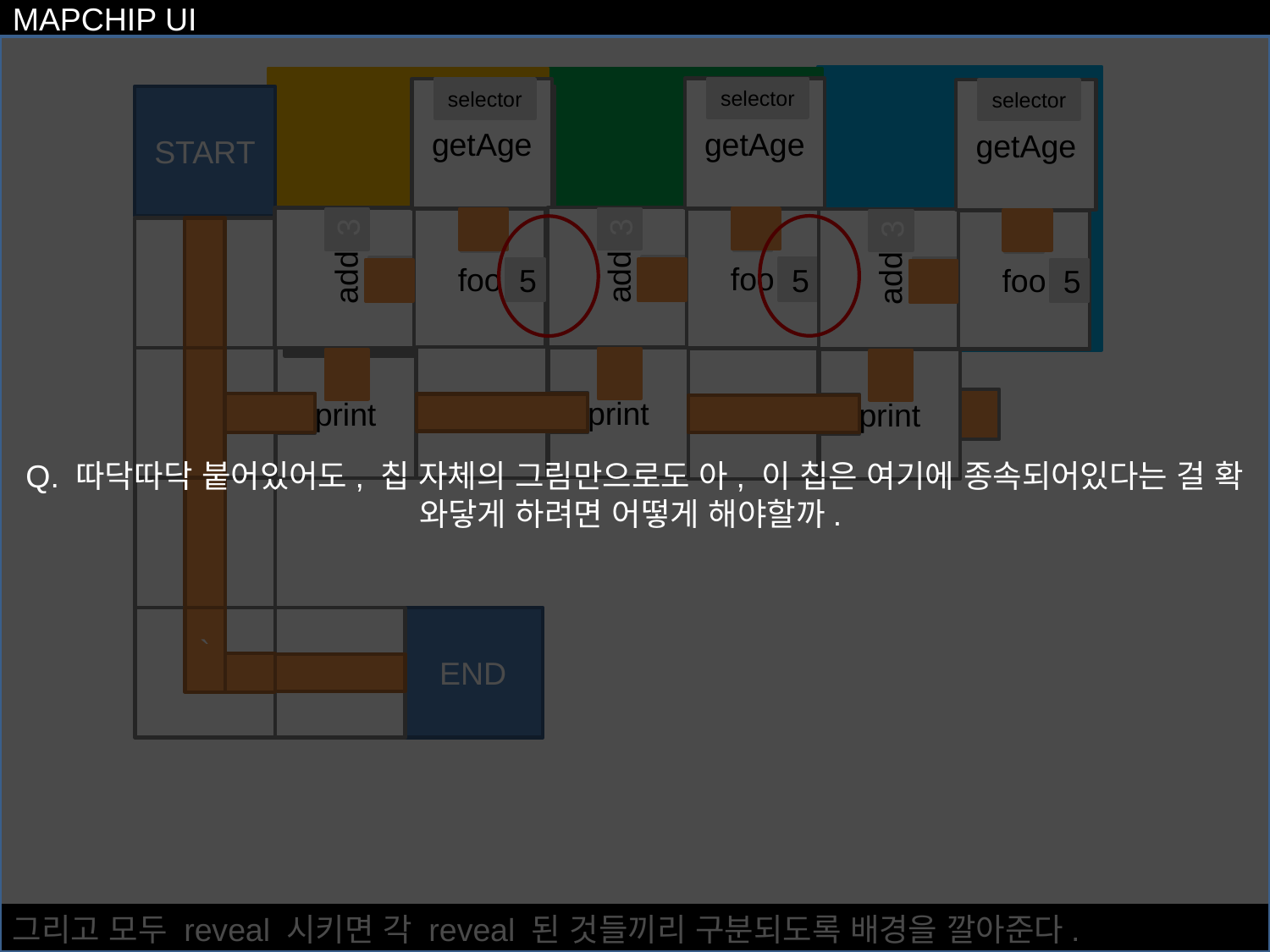

MAPCHIP UI
Q. 따닥따닥 붙어있어도, 칩 자체의 그림만으로도 아, 이 칩은 여기에 종속되어있다는 걸 확 와닿게 하려면 어떻게 해야할까.

getAge
selector

getAge
selector

getAge
selector

START

foo

5

foo

5

foo

5

add
3
5

add
3
5

add
3
5

print

print

print

3

END

`

그리고 모두 reveal 시키면 각 reveal 된 것들끼리 구분되도록 배경을 깔아준다.